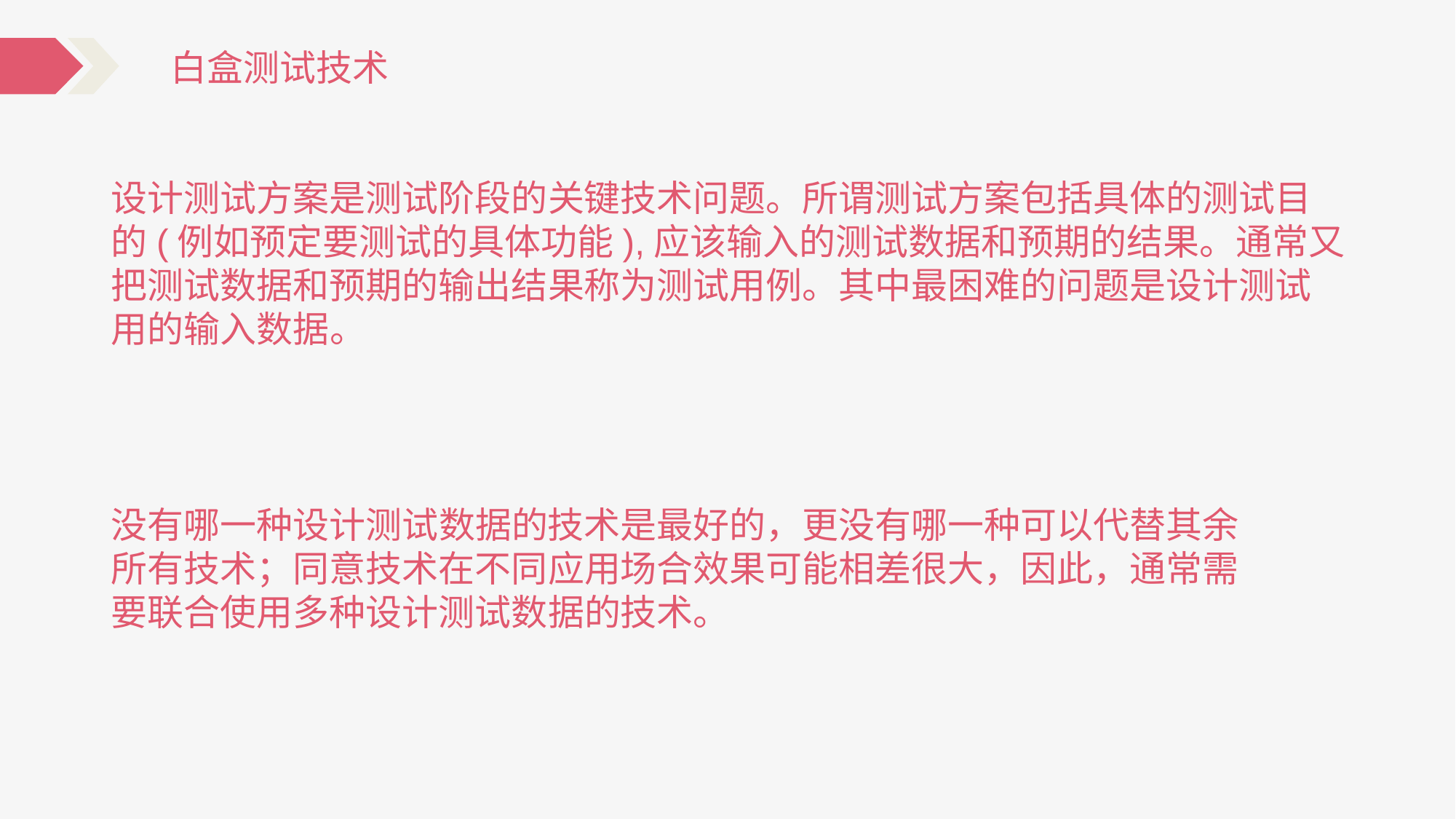

白盒测试技术
设计测试方案是测试阶段的关键技术问题。所谓测试方案包括具体的测试目的(例如预定要测试的具体功能),应该输入的测试数据和预期的结果。通常又把测试数据和预期的输出结果称为测试用例。其中最困难的问题是设计测试用的输入数据。
没有哪一种设计测试数据的技术是最好的，更没有哪一种可以代替其余所有技术；同意技术在不同应用场合效果可能相差很大，因此，通常需要联合使用多种设计测试数据的技术。